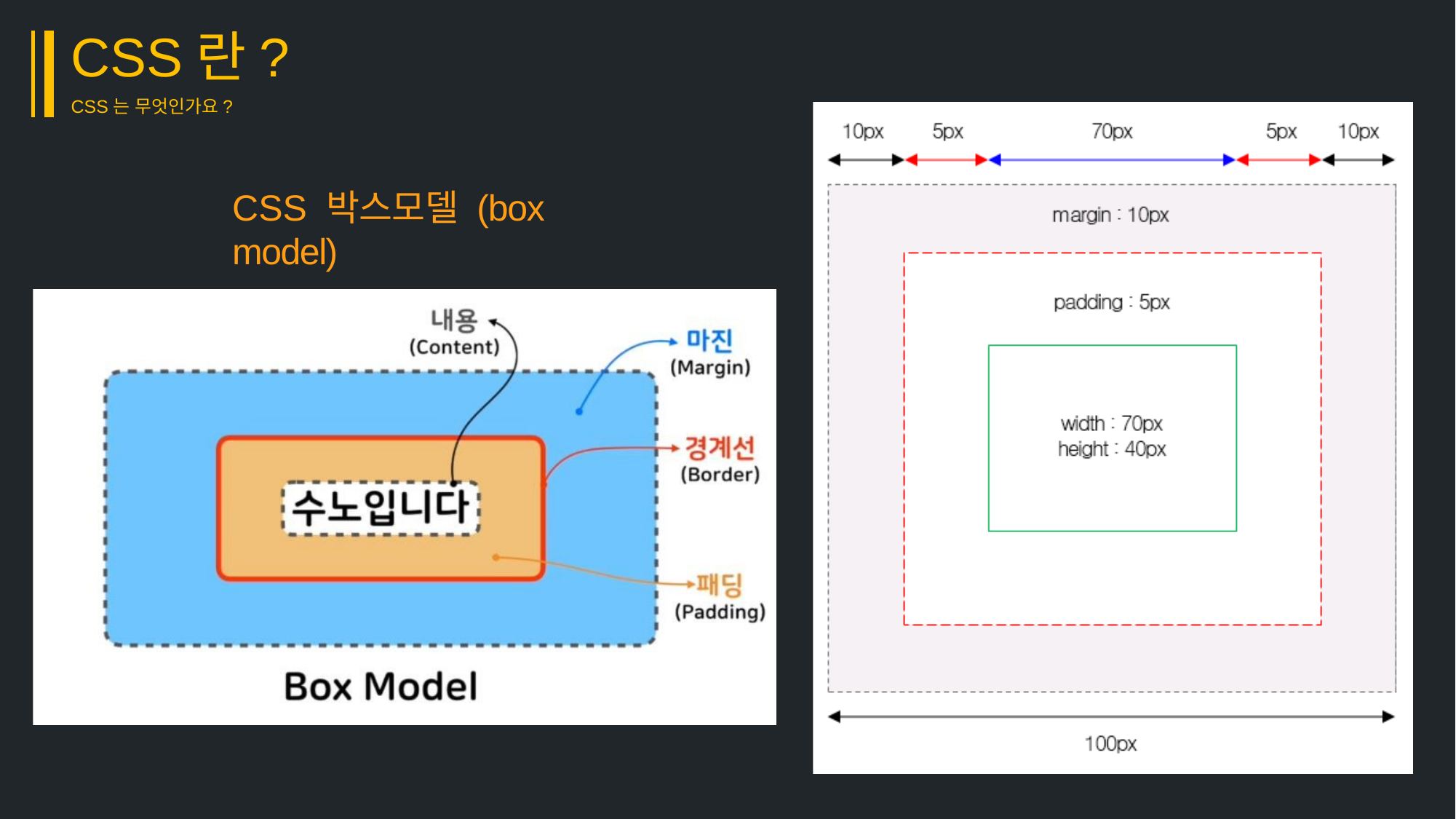

CSS란?

CSS는 무엇인가요?

CSS 박스모델 (box model)